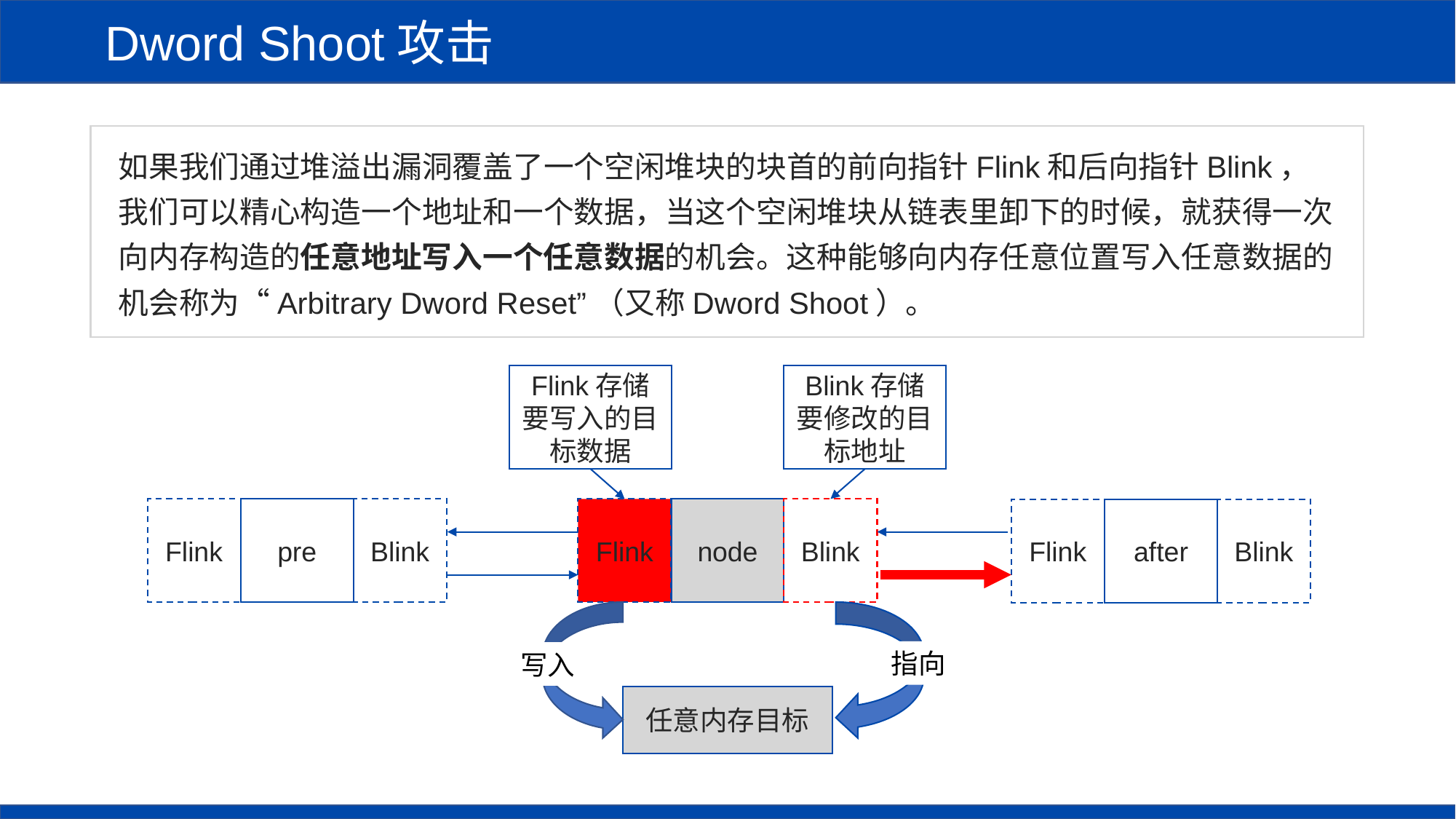

Dword Shoot攻击

如果我们通过堆溢出漏洞覆盖了一个空闲堆块的块首的前向指针Flink和后向指针Blink，我们可以精心构造一个地址和一个数据，当这个空闲堆块从链表里卸下的时候，就获得一次向内存构造的任意地址写入一个任意数据的机会。这种能够向内存任意位置写入任意数据的机会称为“Arbitrary Dword Reset”（又称Dword Shoot）。
Flink存储要写入的目标数据
Blink存储要修改的目标地址
Flink
pre
Blink
Flink
node
Blink
Flink
after
Blink

指向
写入
任意内存目标